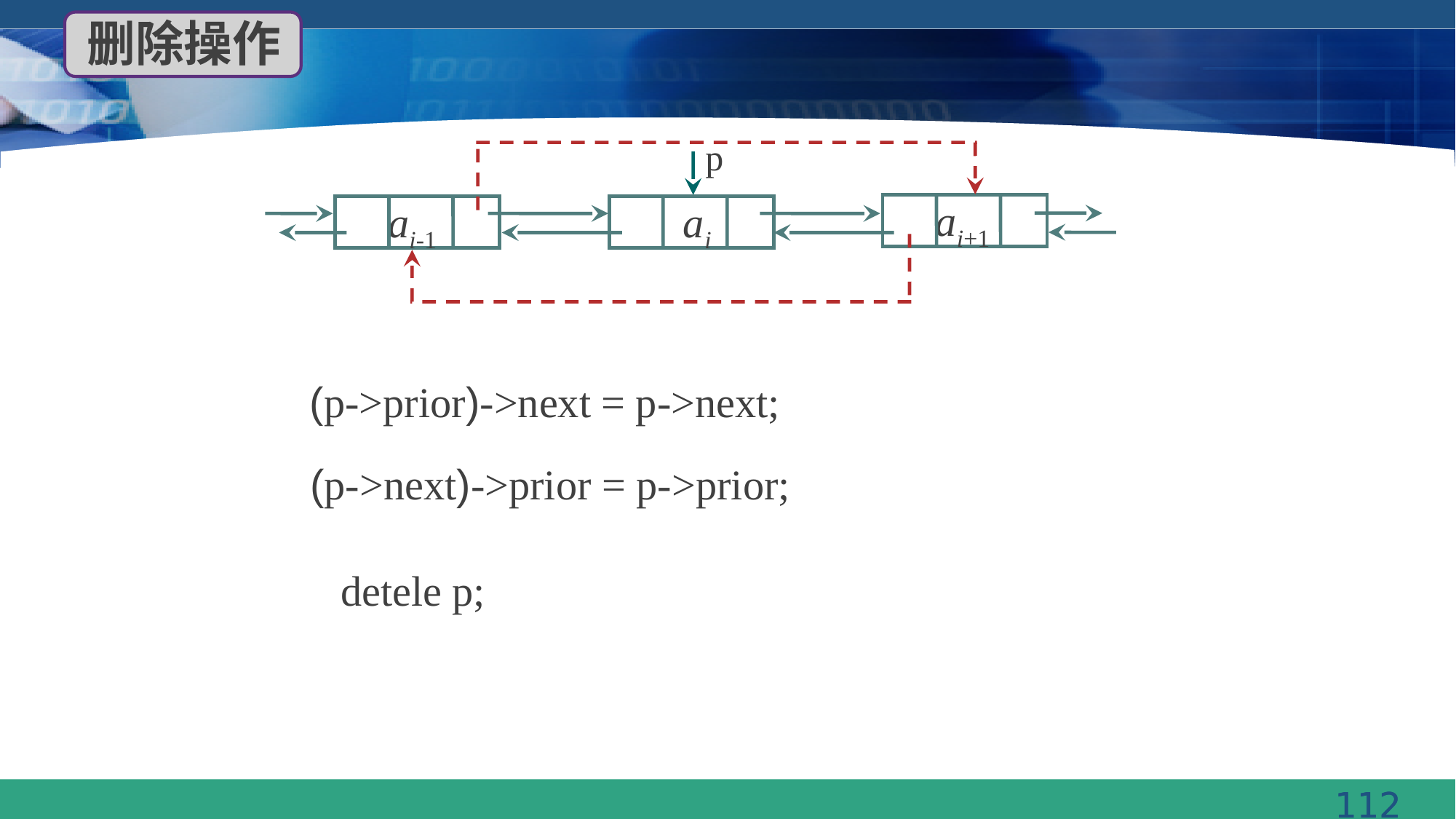

删除操作

p

     ai+1

     ai-1

      ai

(p->prior)->next = p->next;
(p->next)->prior = p->prior;
detele p;